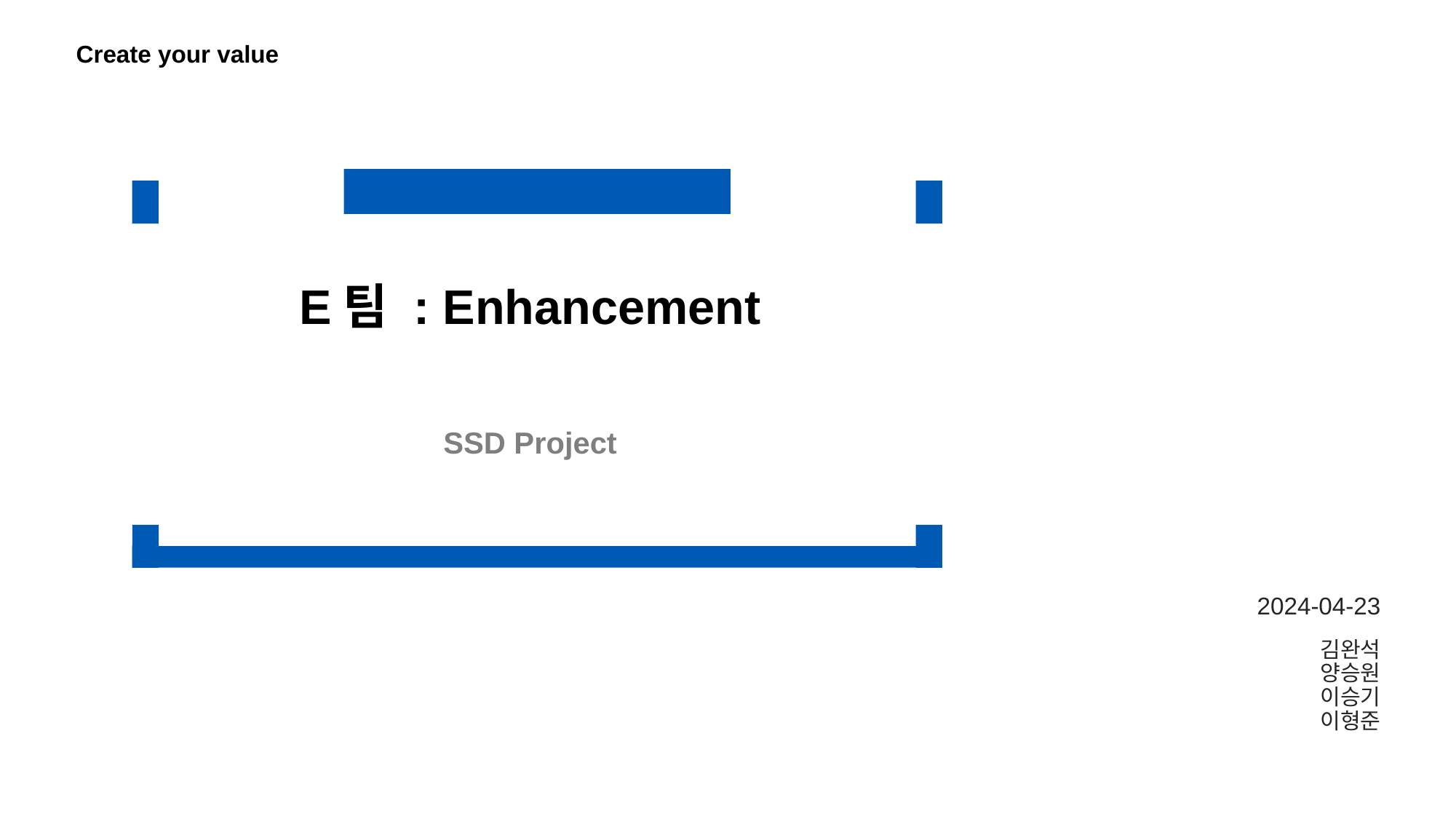

E팀 : Enhancement
SSD Project
2024-04-23
김완석
양승원
이승기
이형준